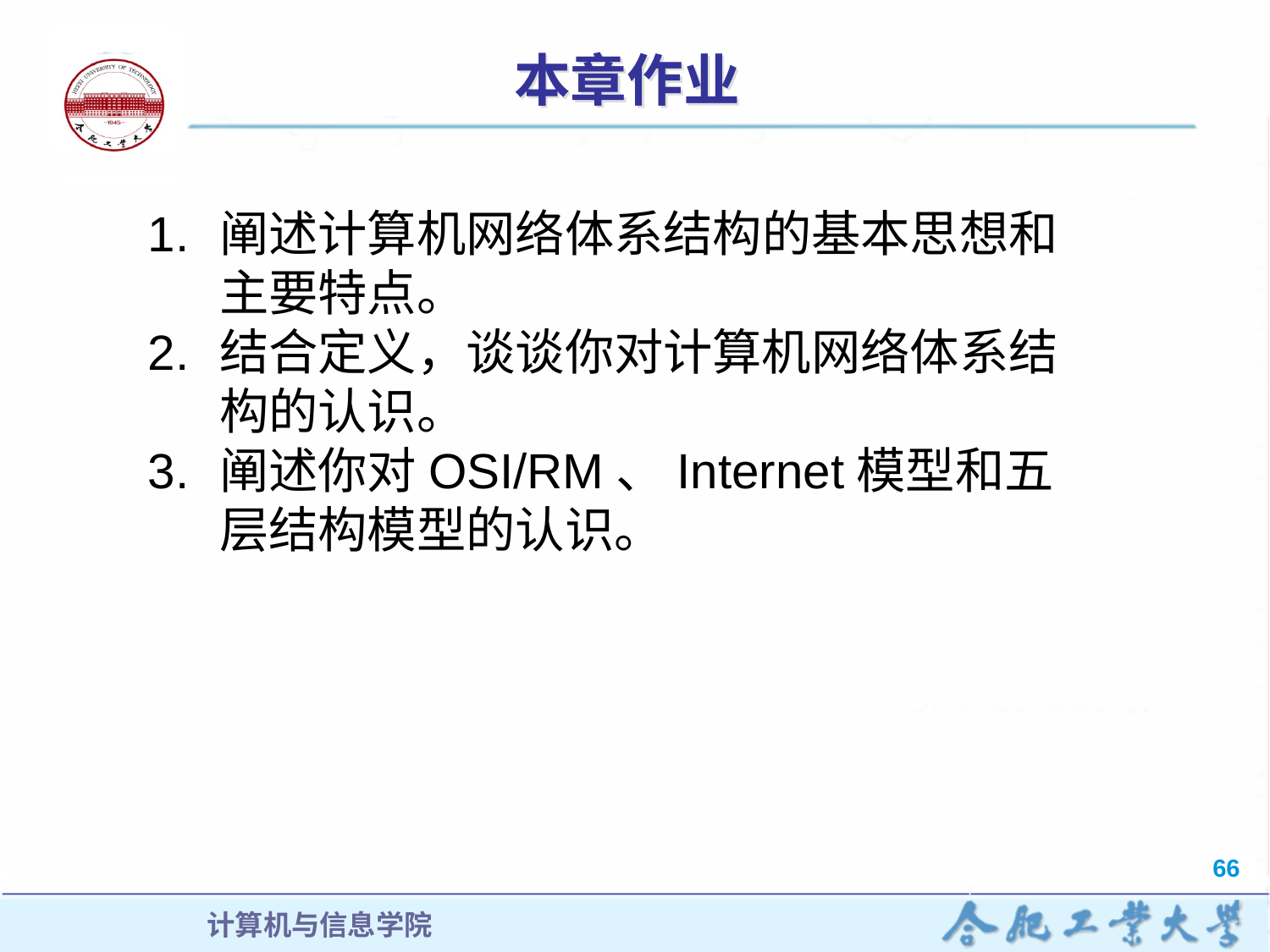

# 本章作业
阐述计算机网络体系结构的基本思想和主要特点。
结合定义，谈谈你对计算机网络体系结构的认识。
阐述你对OSI/RM、Internet模型和五层结构模型的认识。